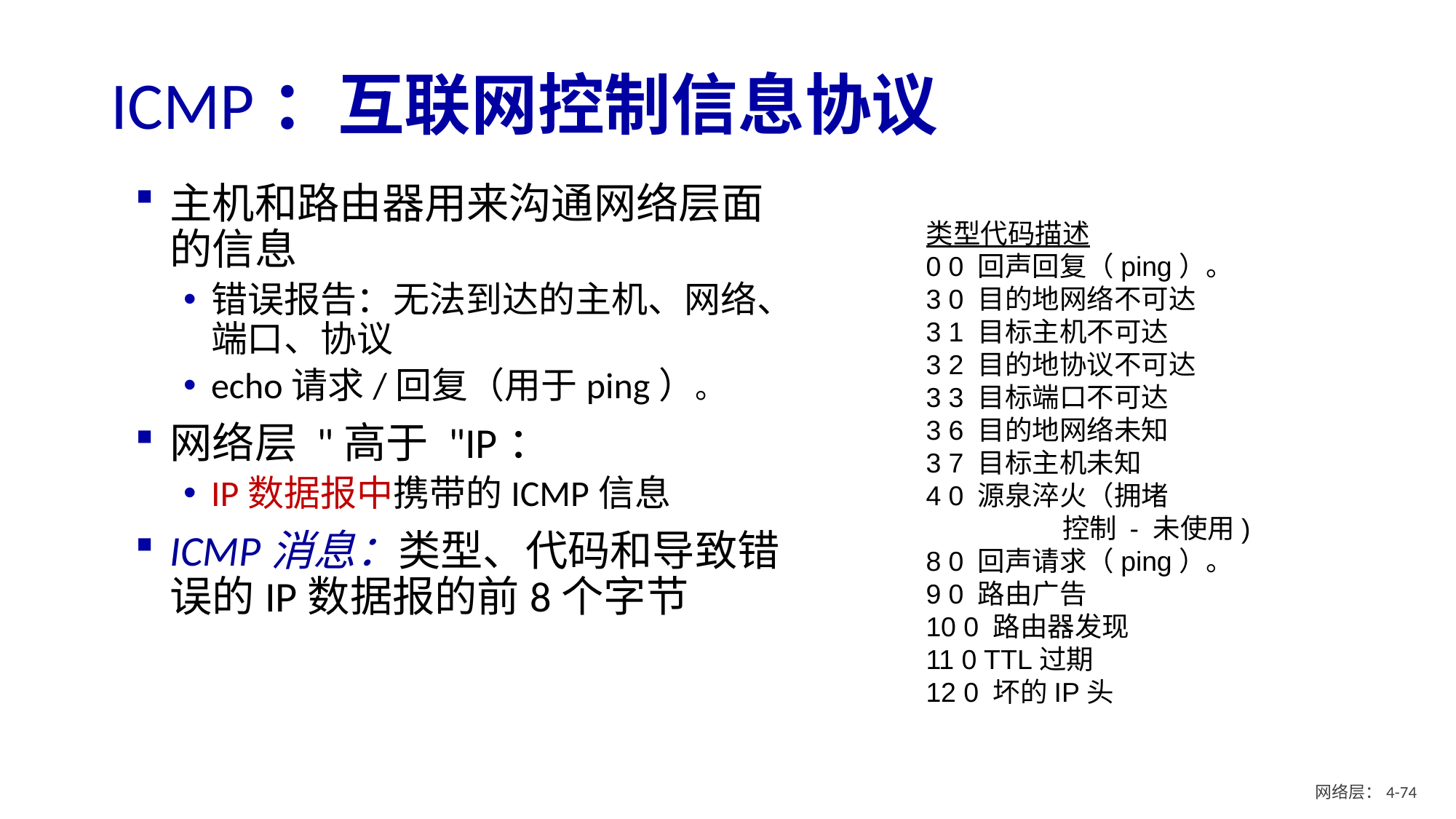

# ICMP：互联网控制信息协议
主机和路由器用来沟通网络层面的信息
错误报告：无法到达的主机、网络、端口、协议
echo请求/回复（用于ping）。
网络层 "高于 "IP：
IP数据报中携带的ICMP信息
ICMP消息：类型、代码和导致错误的IP数据报的前8个字节
类型代码描述
0 0 回声回复（ping）。
3 0 目的地网络不可达
3 1 目标主机不可达
3 2 目的地协议不可达
3 3 目标端口不可达
3 6 目的地网络未知
3 7 目标主机未知
4 0 源泉淬火（拥堵
                     控制 - 未使用)
8 0 回声请求（ping）。
9 0 路由广告
10 0 路由器发现
11 0 TTL过期
12 0 坏的IP头

网络层：4-74